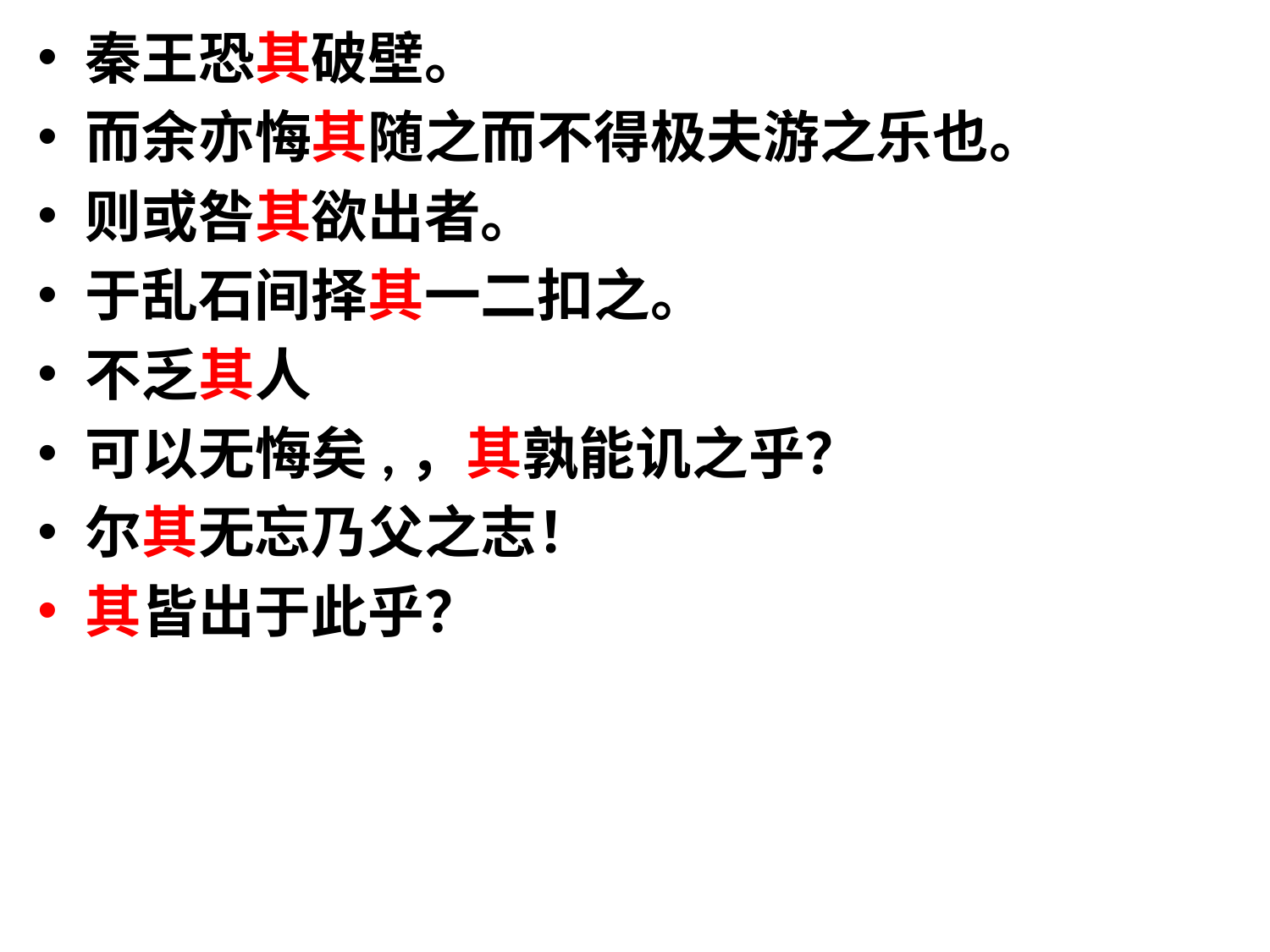

秦王恐其破壁。
而余亦悔其随之而不得极夫游之乐也。
则或咎其欲出者。
于乱石间择其一二扣之。
不乏其人
可以无悔矣,，其孰能讥之乎？
尔其无忘乃父之志！
其皆出于此乎？